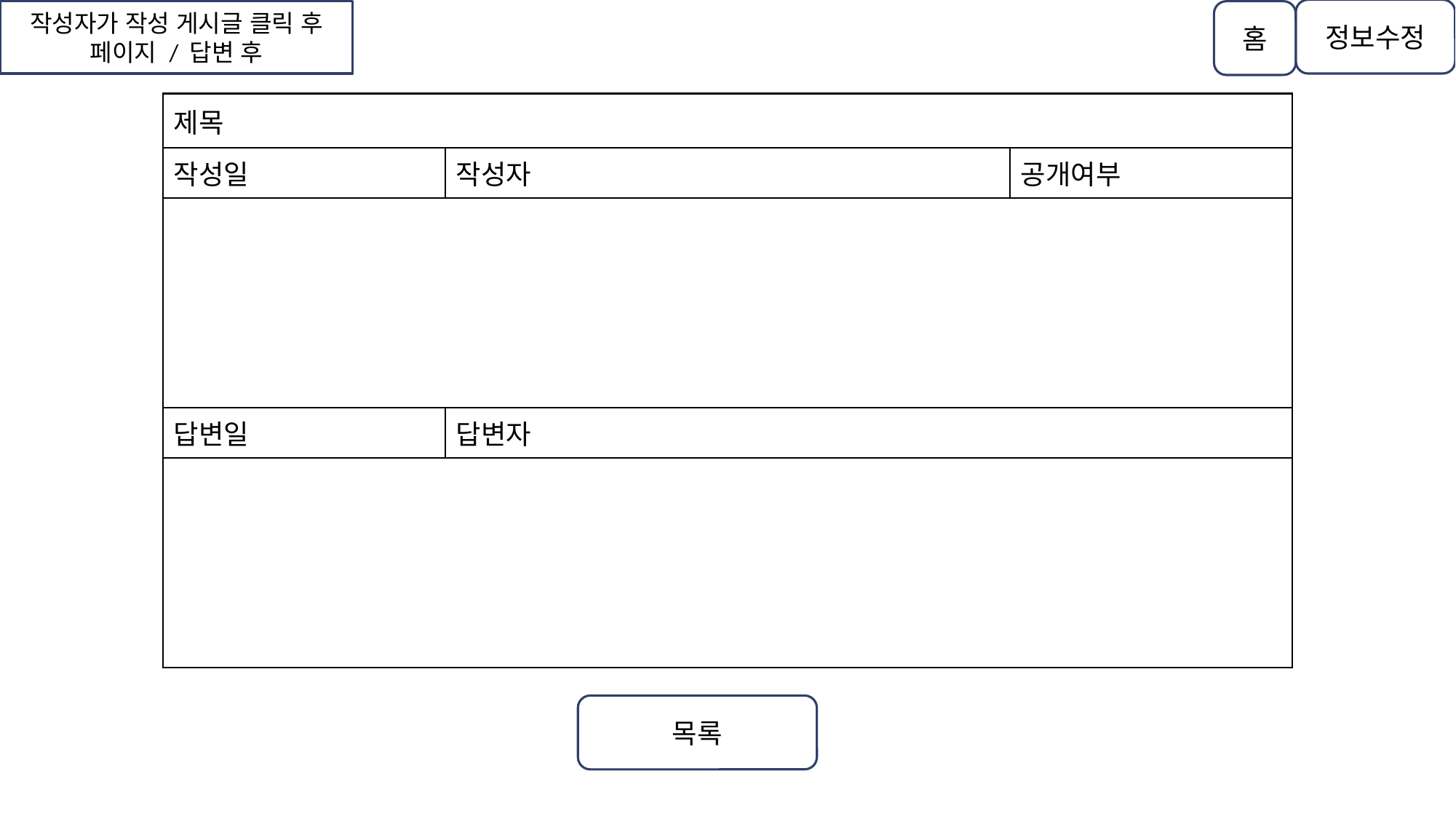

정보수정
홈
작성자가 작성 게시글 클릭 후 페이지 / 답변 후
| 제목 |  |  |  |
| --- | --- | --- | --- |
| 작성일 | 작성자 |  | 공개여부 |
|  |  |  |  |
| 답변일 | 답변자 |  |  |
|  |  |  |  |
목록